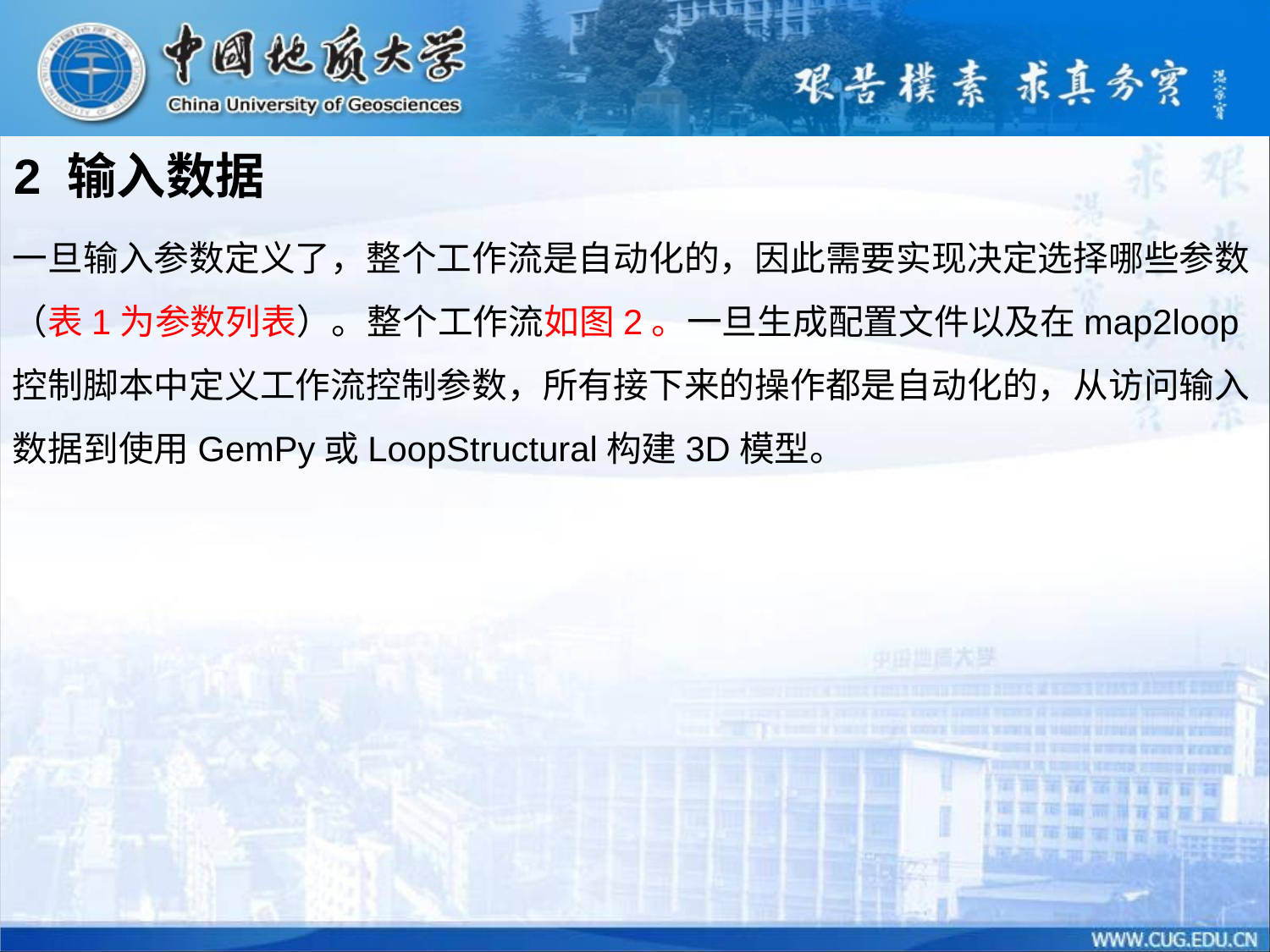

2 输入数据
一旦输入参数定义了，整个工作流是自动化的，因此需要实现决定选择哪些参数（表1为参数列表）。整个工作流如图2。一旦生成配置文件以及在map2loop控制脚本中定义工作流控制参数，所有接下来的操作都是自动化的，从访问输入数据到使用GemPy或LoopStructural构建3D模型。